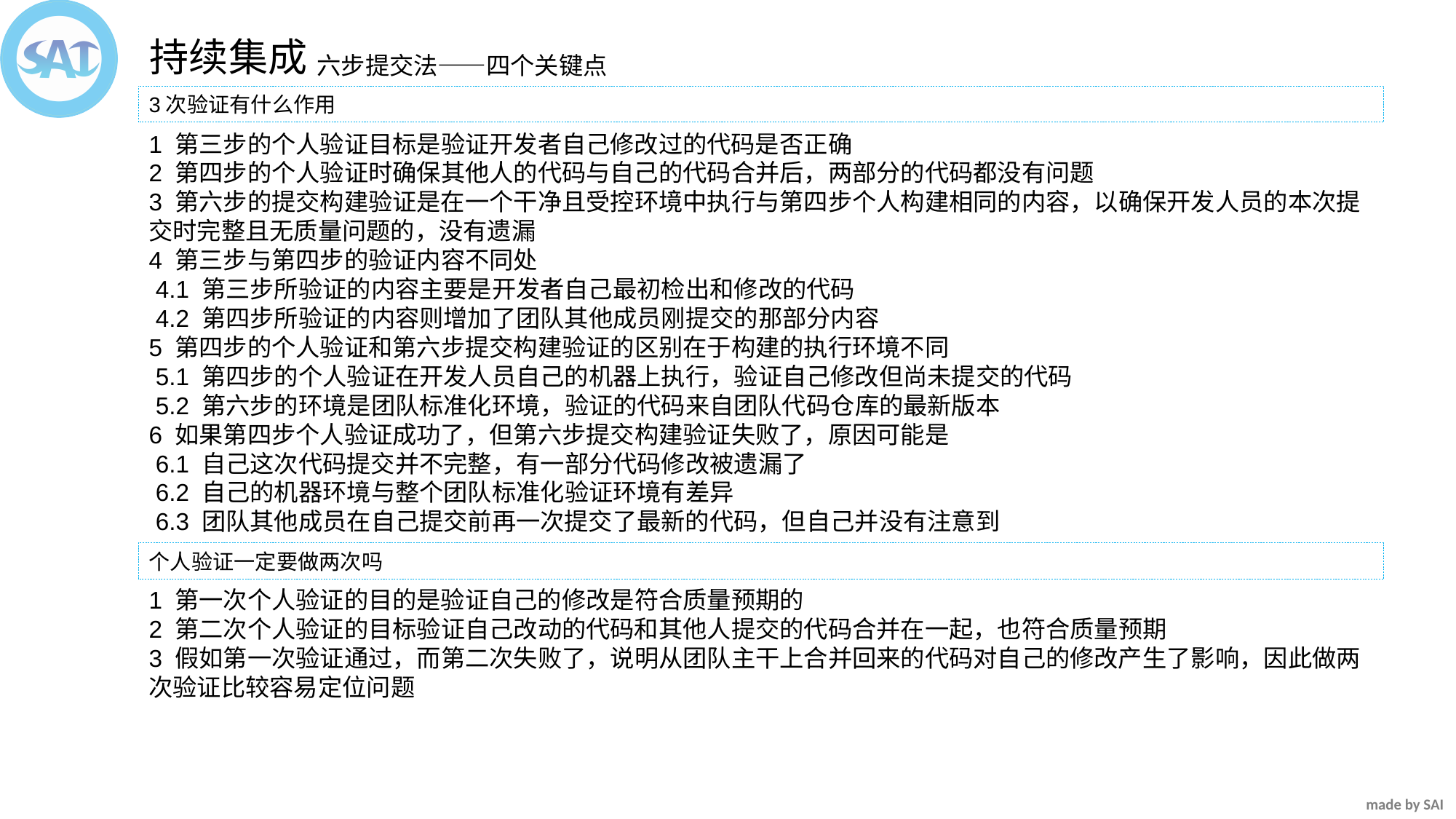

持续集成
六步提交法——四个关键点
3次验证有什么作用
1 第三步的个人验证目标是验证开发者自己修改过的代码是否正确
2 第四步的个人验证时确保其他人的代码与自己的代码合并后，两部分的代码都没有问题
3 第六步的提交构建验证是在一个干净且受控环境中执行与第四步个人构建相同的内容，以确保开发人员的本次提交时完整且无质量问题的，没有遗漏
4 第三步与第四步的验证内容不同处
 4.1 第三步所验证的内容主要是开发者自己最初检出和修改的代码
 4.2 第四步所验证的内容则增加了团队其他成员刚提交的那部分内容
5 第四步的个人验证和第六步提交构建验证的区别在于构建的执行环境不同
 5.1 第四步的个人验证在开发人员自己的机器上执行，验证自己修改但尚未提交的代码
 5.2 第六步的环境是团队标准化环境，验证的代码来自团队代码仓库的最新版本
6 如果第四步个人验证成功了，但第六步提交构建验证失败了，原因可能是
 6.1 自己这次代码提交并不完整，有一部分代码修改被遗漏了
 6.2 自己的机器环境与整个团队标准化验证环境有差异
 6.3 团队其他成员在自己提交前再一次提交了最新的代码，但自己并没有注意到
个人验证一定要做两次吗
1 第一次个人验证的目的是验证自己的修改是符合质量预期的
2 第二次个人验证的目标验证自己改动的代码和其他人提交的代码合并在一起，也符合质量预期
3 假如第一次验证通过，而第二次失败了，说明从团队主干上合并回来的代码对自己的修改产生了影响，因此做两次验证比较容易定位问题